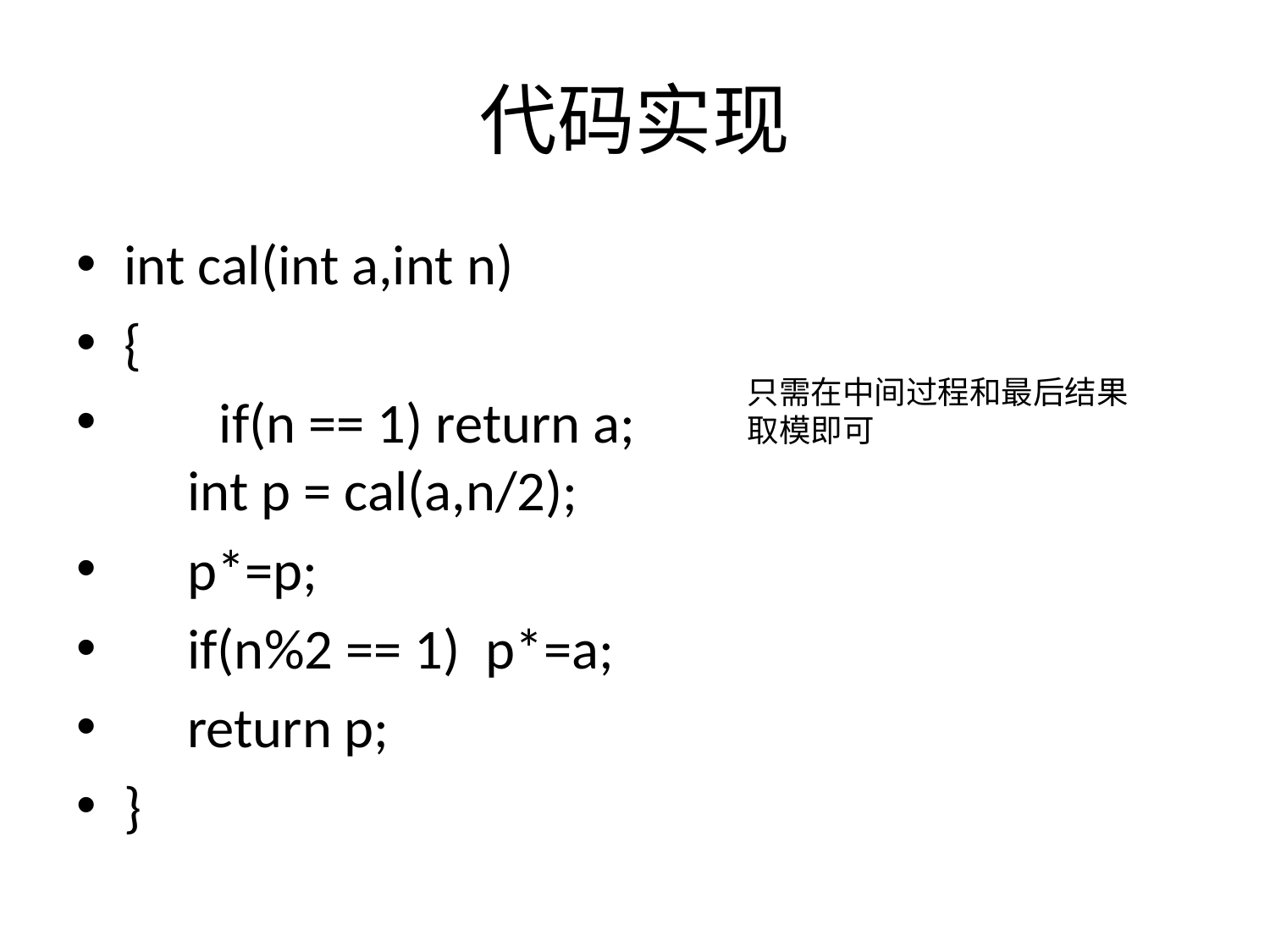

# 代码实现
int cal(int a,int n)
{
　  if(n == 1) return a;
     int p = cal(a,n/2);
     p*=p;
     if(n%2 == 1)  p*=a;
     return p;
}

只需在中间过程和最后结果取模即可